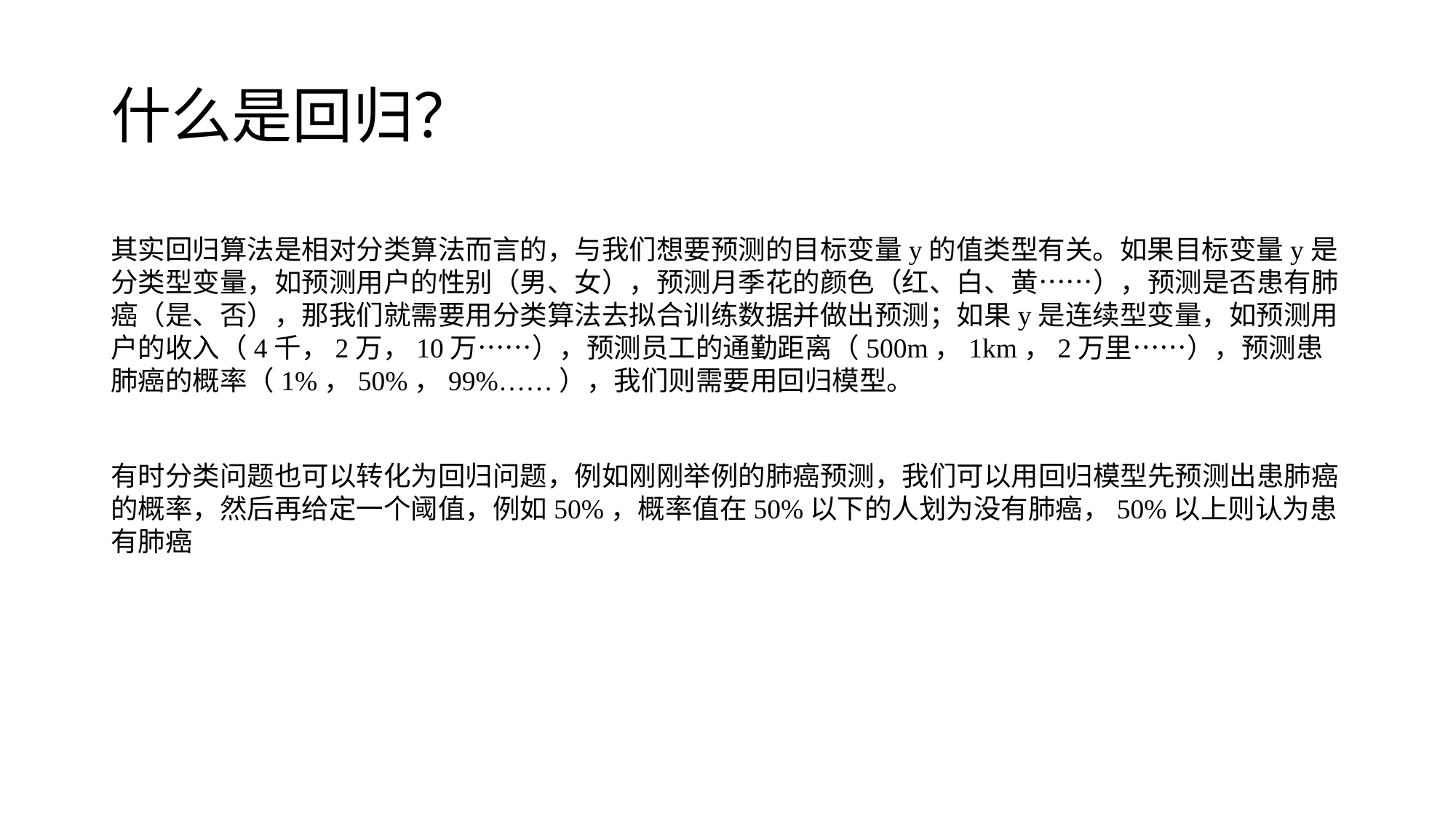

# 什么是回归？
其实回归算法是相对分类算法而言的，与我们想要预测的目标变量y的值类型有关。如果目标变量y是分类型变量，如预测用户的性别（男、女），预测月季花的颜色（红、白、黄……），预测是否患有肺癌（是、否），那我们就需要用分类算法去拟合训练数据并做出预测；如果y是连续型变量，如预测用户的收入（4千，2万，10万……），预测员工的通勤距离（500m，1km，2万里……），预测患肺癌的概率（1%，50%，99%……），我们则需要用回归模型。

有时分类问题也可以转化为回归问题，例如刚刚举例的肺癌预测，我们可以用回归模型先预测出患肺癌的概率，然后再给定一个阈值，例如50%，概率值在50%以下的人划为没有肺癌，50%以上则认为患有肺癌